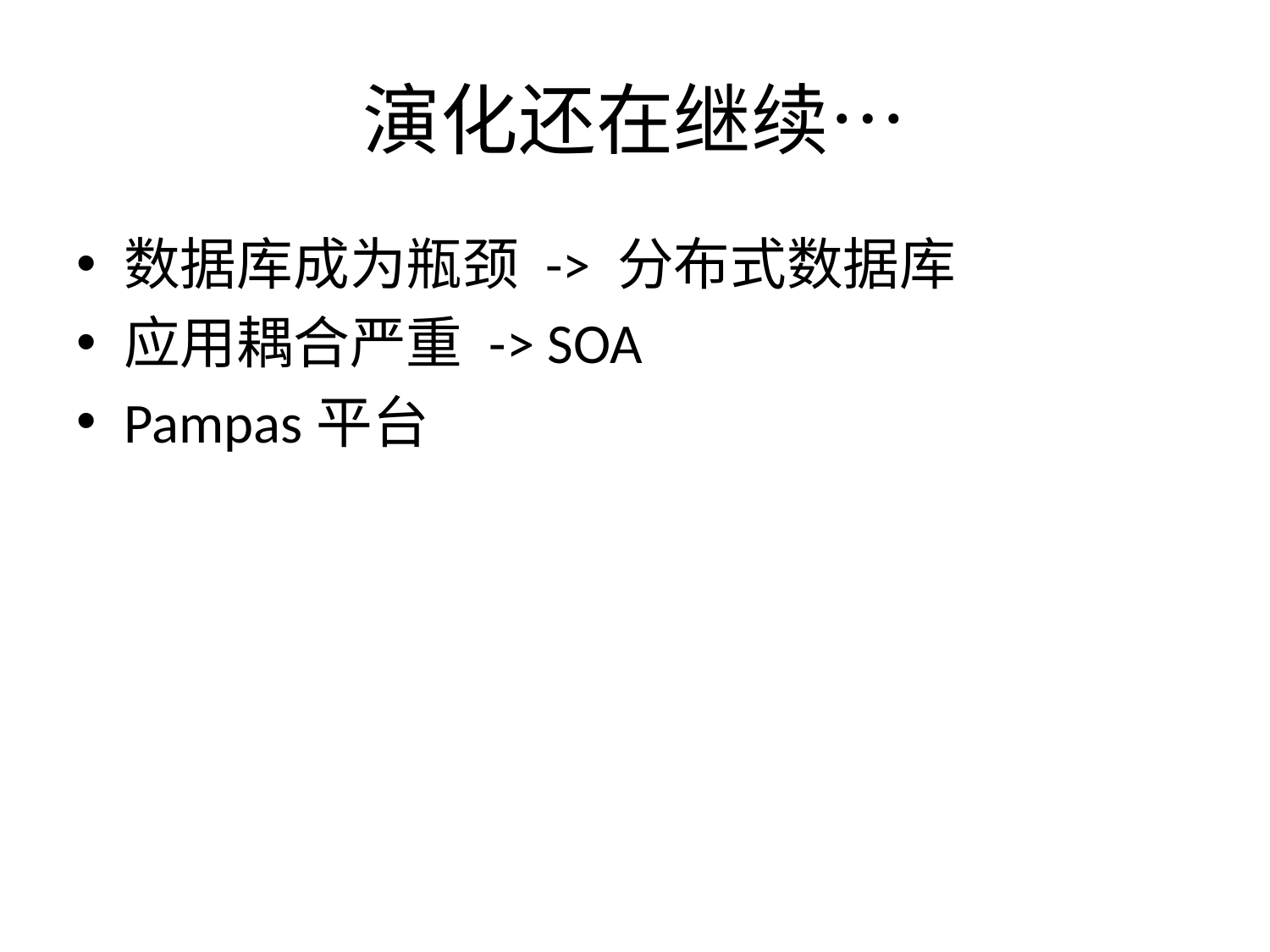

# 演化还在继续…
数据库成为瓶颈 -> 分布式数据库
应用耦合严重 -> SOA
Pampas平台